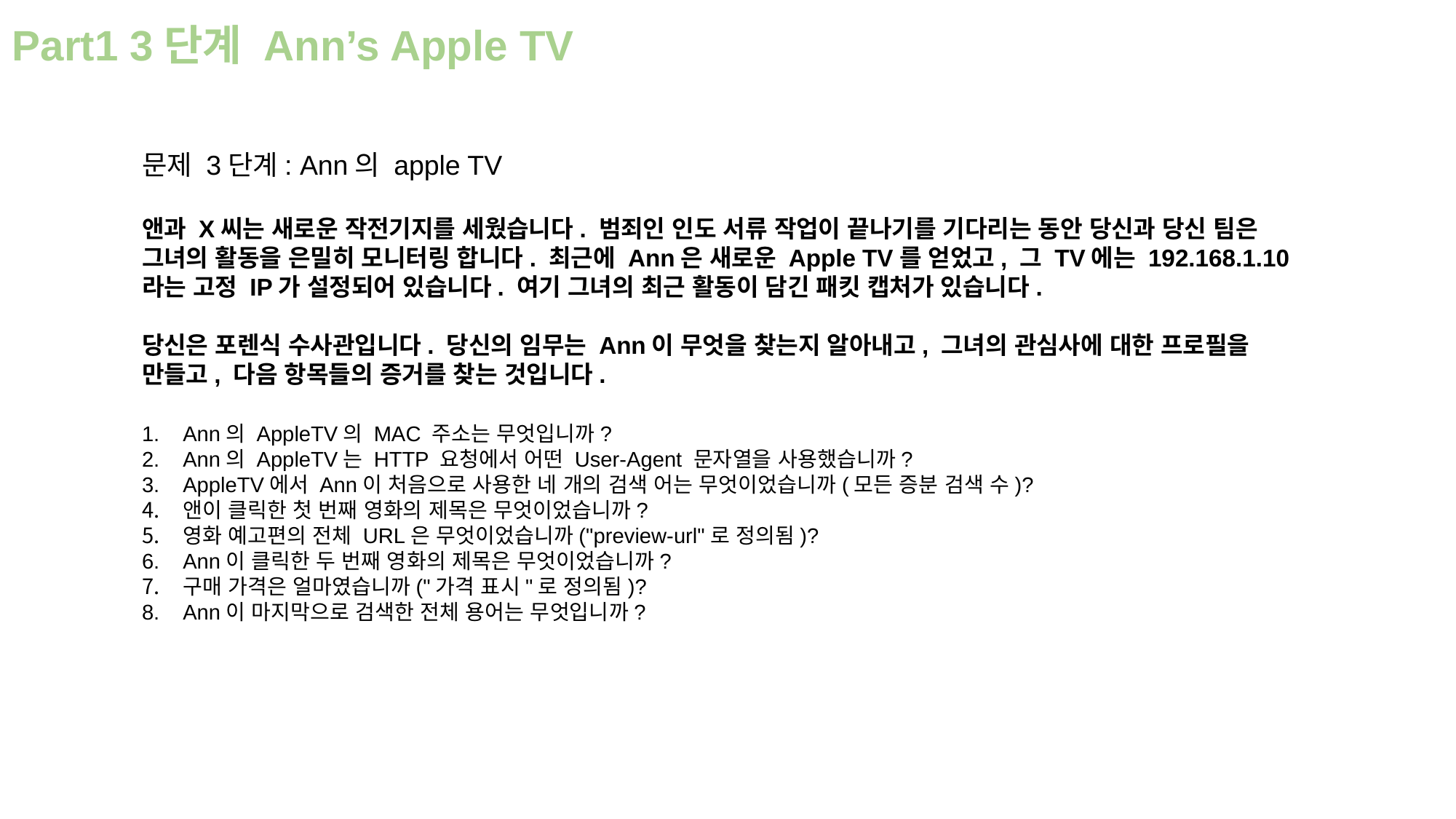

Part1 3단계 Ann’s Apple TV
문제 3단계: Ann의 apple TV

앤과 X씨는 새로운 작전기지를 세웠습니다. 범죄인 인도 서류 작업이 끝나기를 기다리는 동안 당신과 당신 팀은 그녀의 활동을 은밀히 모니터링 합니다. 최근에 Ann은 새로운 Apple TV를 얻었고, 그 TV에는 192.168.1.10 라는 고정 IP가 설정되어 있습니다. 여기 그녀의 최근 활동이 담긴 패킷 캡처가 있습니다.

당신은 포렌식 수사관입니다. 당신의 임무는 Ann이 무엇을 찾는지 알아내고, 그녀의 관심사에 대한 프로필을 만들고, 다음 항목들의 증거를 찾는 것입니다.

Ann의 AppleTV의 MAC 주소는 무엇입니까?
Ann의 AppleTV는 HTTP 요청에서 어떤 User-Agent 문자열을 사용했습니까?
AppleTV에서 Ann이 처음으로 사용한 네 개의 검색 어는 무엇이었습니까(모든 증분 검색 수)?
앤이 클릭한 첫 번째 영화의 제목은 무엇이었습니까?
영화 예고편의 전체 URL은 무엇이었습니까("preview-url"로 정의됨)?
Ann이 클릭한 두 번째 영화의 제목은 무엇이었습니까?
구매 가격은 얼마였습니까("가격 표시"로 정의됨)?
Ann이 마지막으로 검색한 전체 용어는 무엇입니까?